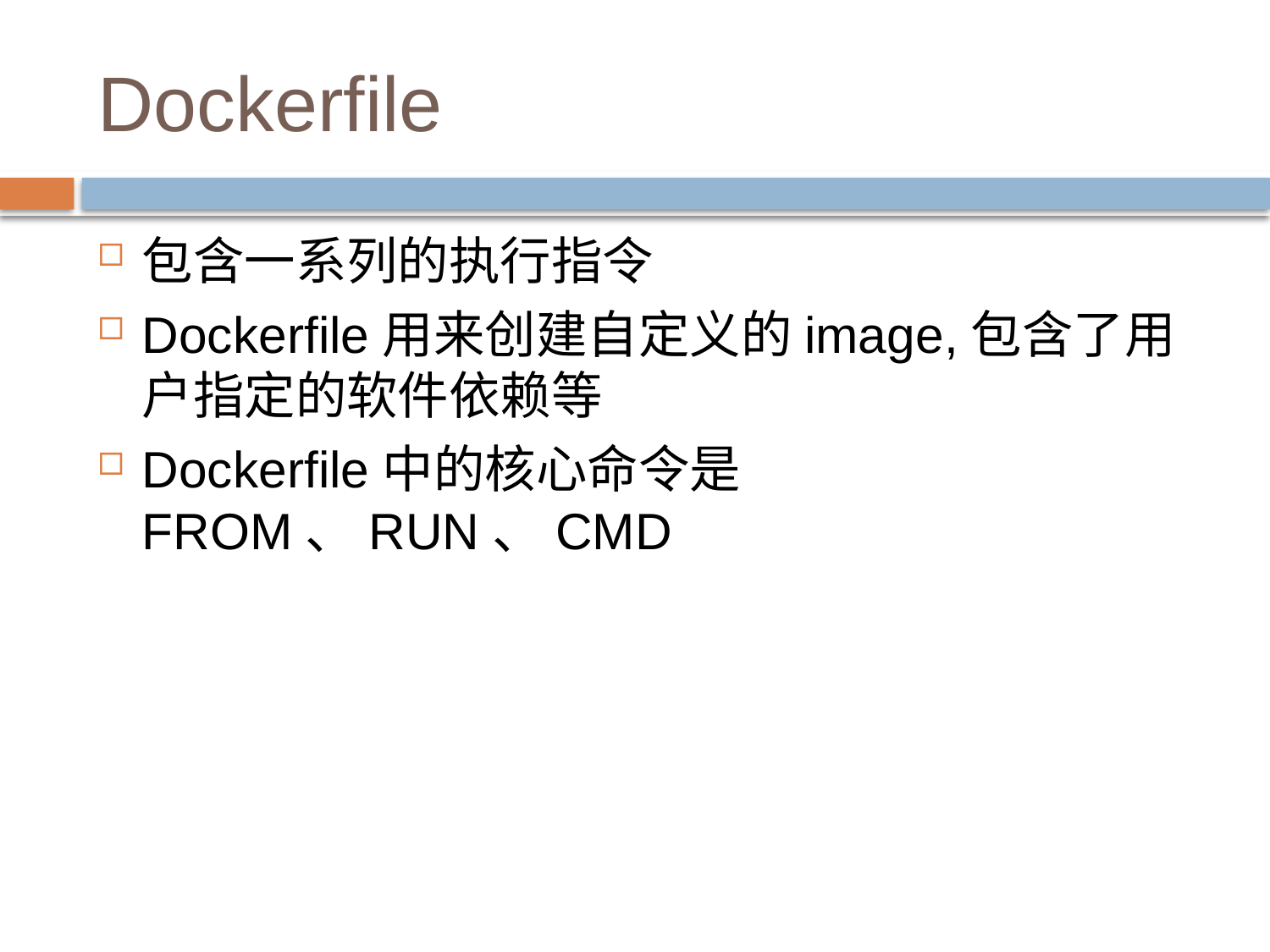

# Dockerfile
包含一系列的执行指令
Dockerfile用来创建自定义的image,包含了用户指定的软件依赖等
Dockerfile中的核心命令是FROM、RUN、CMD